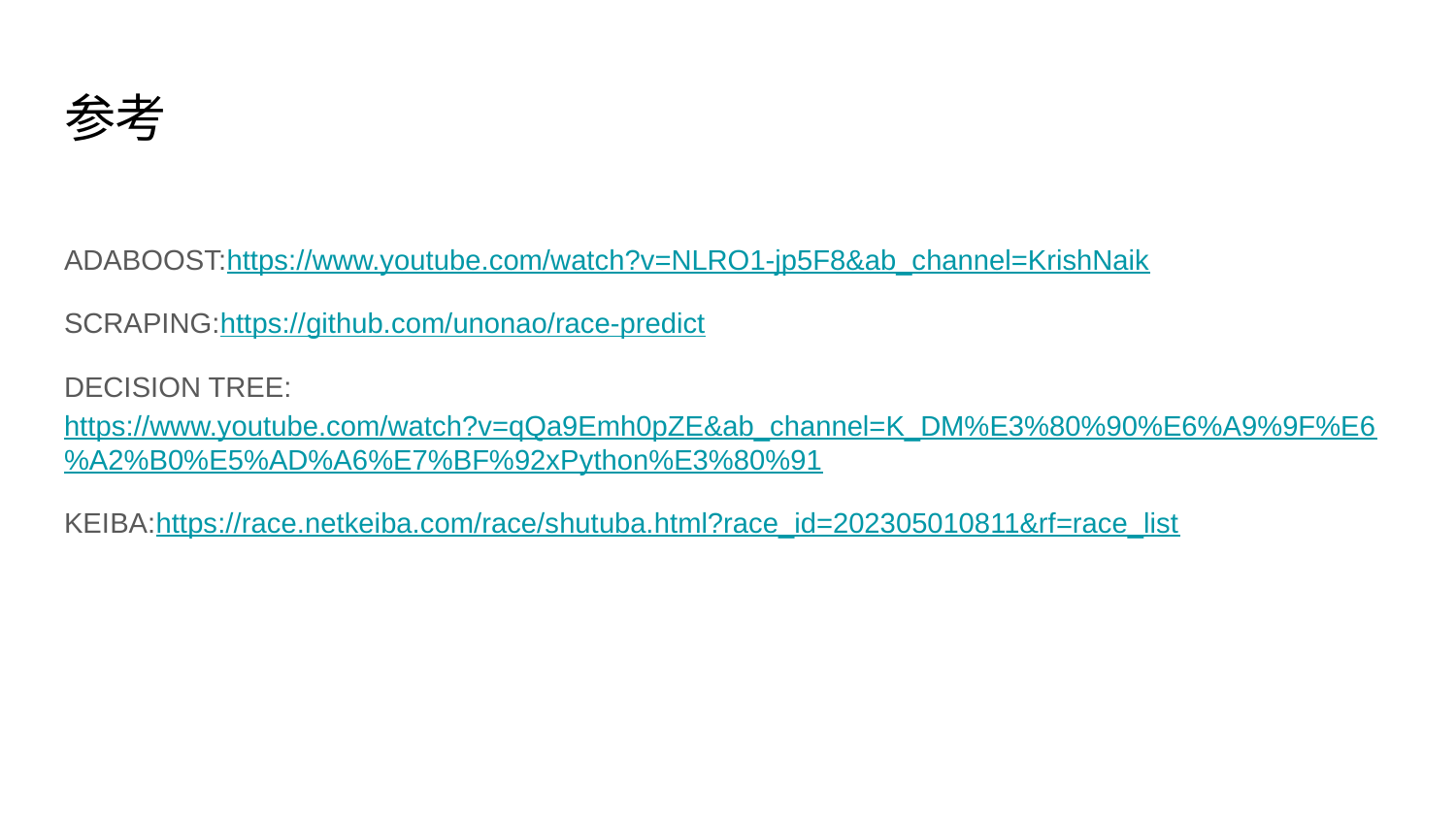

# 参考
ADABOOST:https://www.youtube.com/watch?v=NLRO1-jp5F8&ab_channel=KrishNaik
SCRAPING:https://github.com/unonao/race-predict
DECISION TREE:https://www.youtube.com/watch?v=qQa9Emh0pZE&ab_channel=K_DM%E3%80%90%E6%A9%9F%E6%A2%B0%E5%AD%A6%E7%BF%92xPython%E3%80%91
KEIBA:https://race.netkeiba.com/race/shutuba.html?race_id=202305010811&rf=race_list